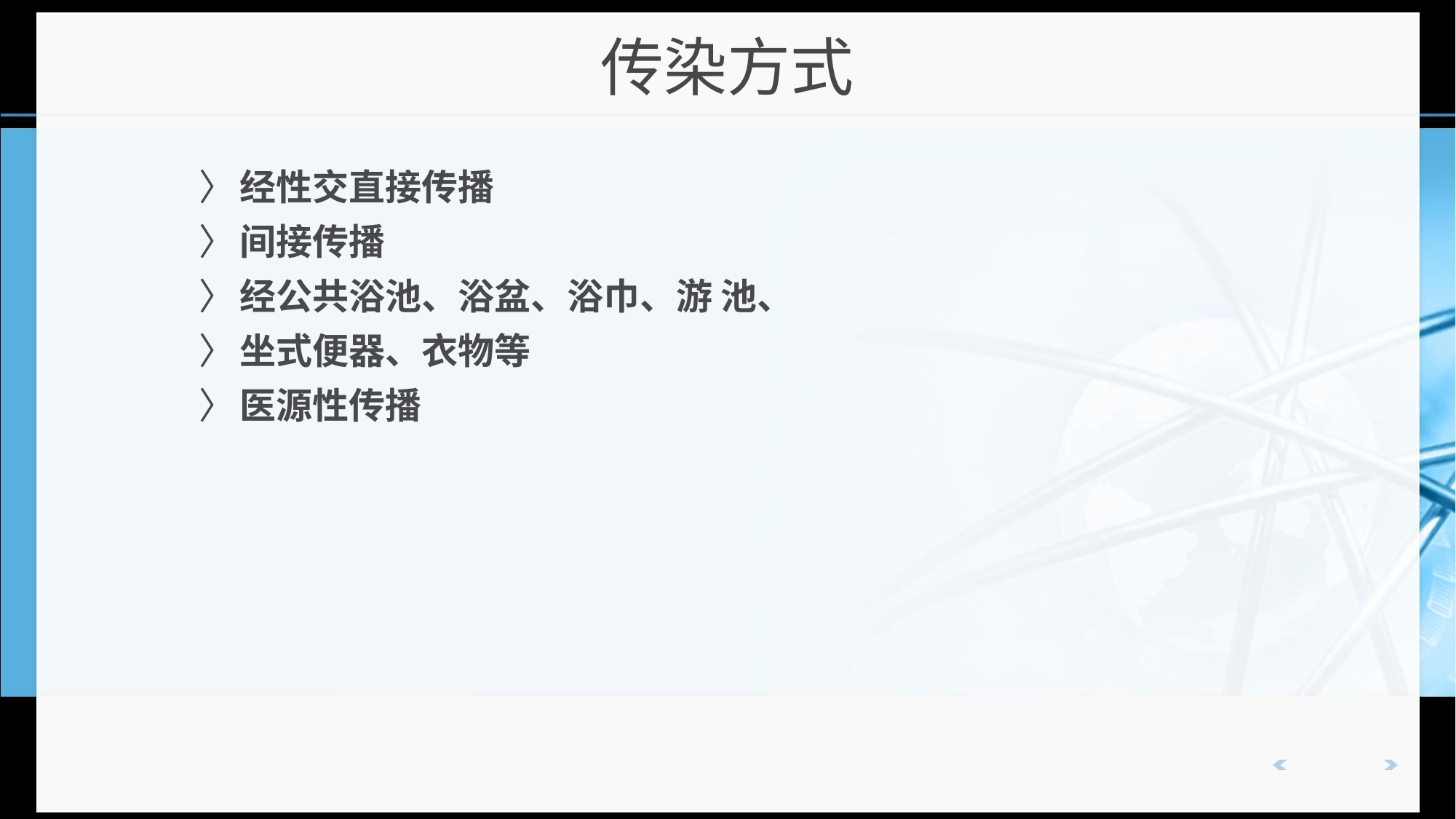

# 传染方式
经性交直接传播
间接传播
经公共浴池、浴盆、浴巾、游 池、
坐式便器、衣物等
医源性传播